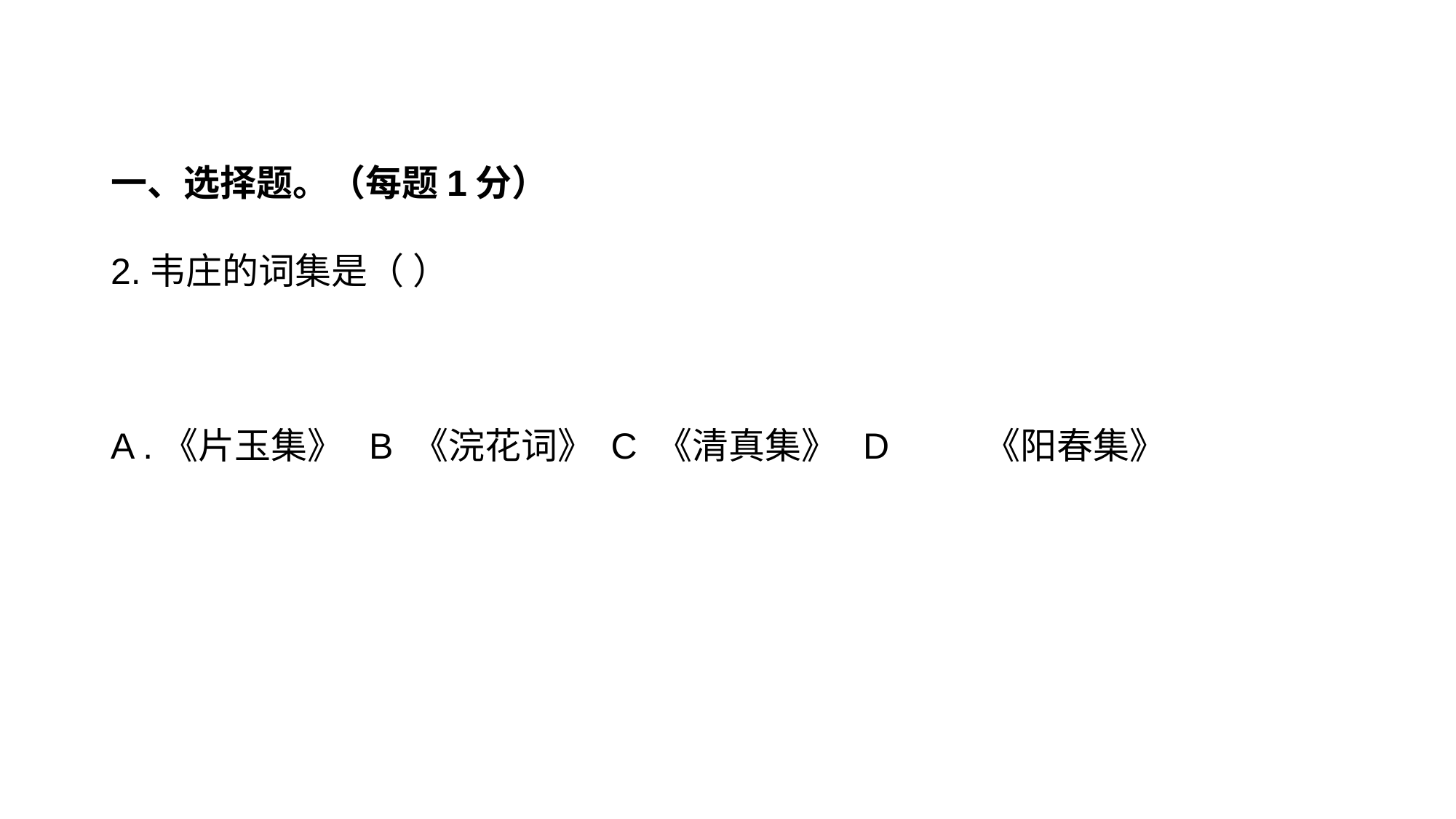

一、选择题。（每题1分）

2.韦庄的词集是（ ）

A .《片玉集》  B 《浣花词》 C 《清真集》  D	《阳春集》